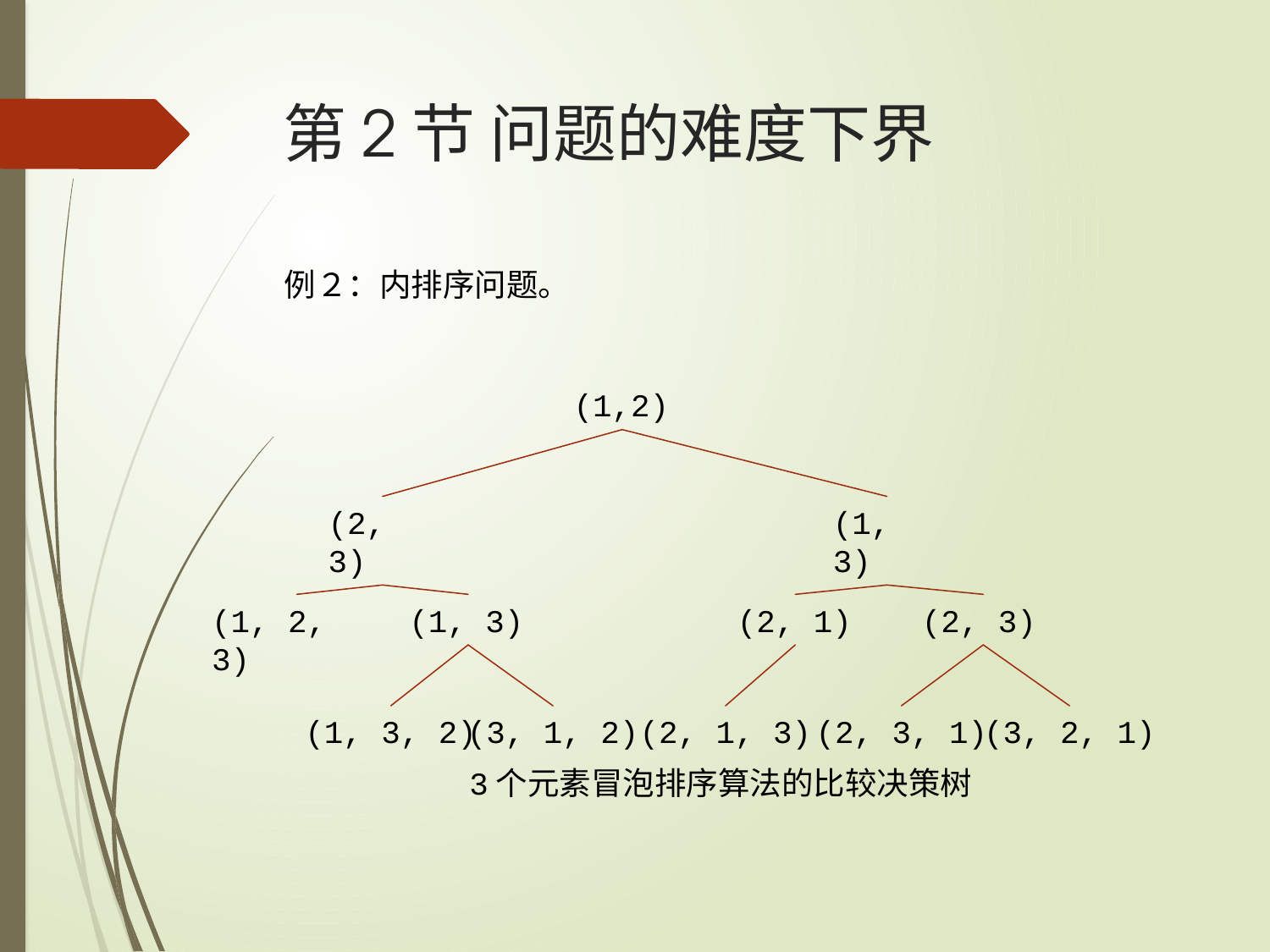

# 第2节 问题的难度下界
例２：内排序问题。
(1,2)
(2, 3)
(1, 3)
(1, 2, 3)
(1, 3)
(2, 1)
(2, 3)
(1, 3, 2)
(3, 1, 2)
(2, 1, 3)
(2, 3, 1)
(3, 2, 1)
3个元素冒泡排序算法的比较决策树